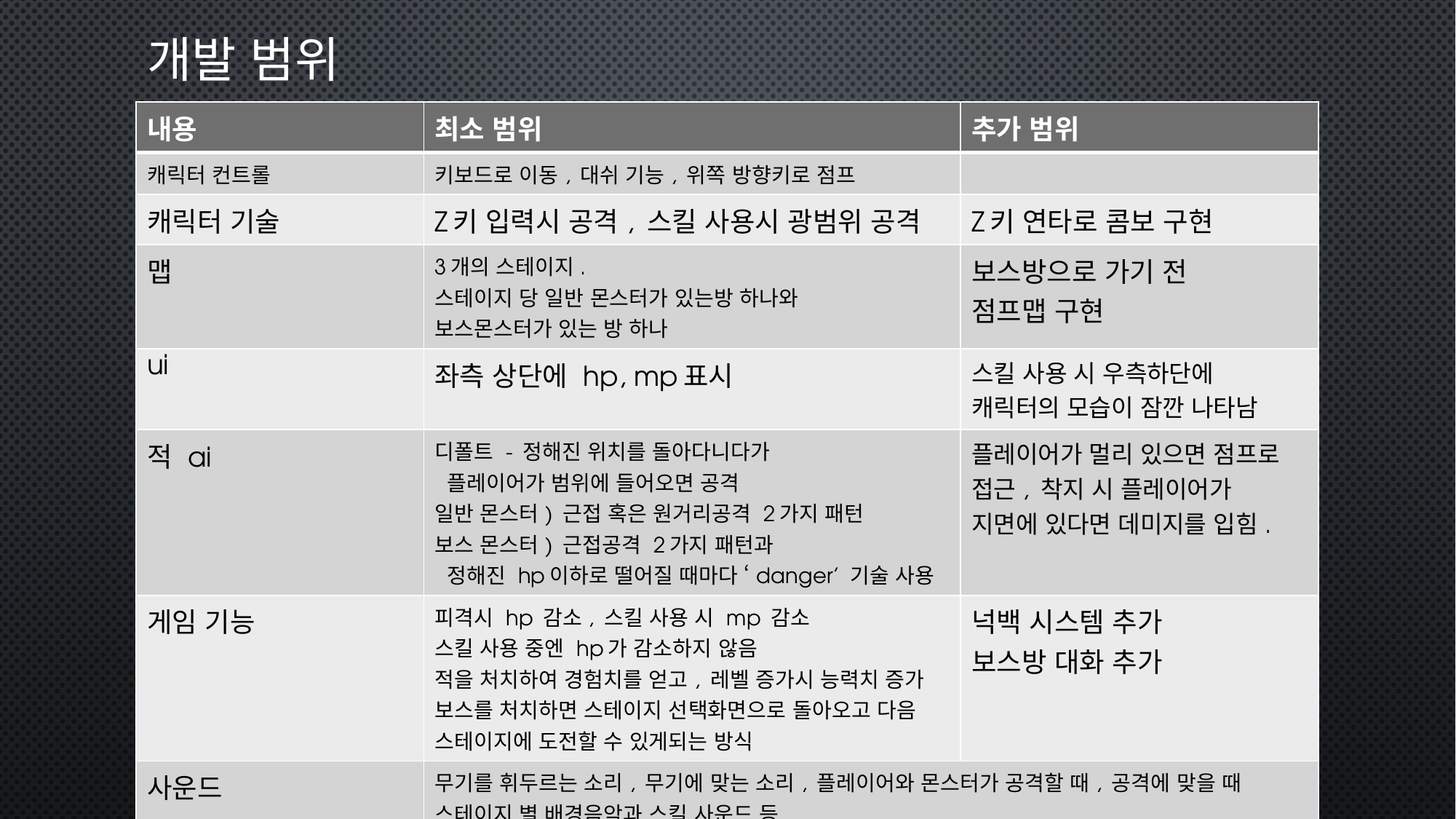

# 개발 범위
| 내용 | 최소 범위 | 추가 범위 |
| --- | --- | --- |
| 캐릭터 컨트롤 | 키보드로 이동, 대쉬 기능, 위쪽 방향키로 점프 |  |
| 캐릭터 기술 | Z키 입력시 공격, 스킬 사용시 광범위 공격 | Z키 연타로 콤보 구현 |
| 맵 | 3개의 스테이지. 스테이지 당 일반 몬스터가 있는방 하나와 보스몬스터가 있는 방 하나 | 보스방으로 가기 전 점프맵 구현 |
| ui | 좌측 상단에 hp, mp표시 | 스킬 사용 시 우측하단에 캐릭터의 모습이 잠깐 나타남 |
| 적 ai | 디폴트 - 정해진 위치를 돌아다니다가 플레이어가 범위에 들어오면 공격 일반 몬스터) 근접 혹은 원거리공격 2가지 패턴 보스 몬스터) 근접공격 2가지 패턴과 정해진 hp이하로 떨어질 때마다 ‘danger’ 기술 사용 | 플레이어가 멀리 있으면 점프로 접근, 착지 시 플레이어가 지면에 있다면 데미지를 입힘. |
| 게임 기능 | 피격시 hp 감소, 스킬 사용 시 mp 감소 스킬 사용 중엔 hp가 감소하지 않음 적을 처치하여 경험치를 얻고, 레벨 증가시 능력치 증가 보스를 처치하면 스테이지 선택화면으로 돌아오고 다음 스테이지에 도전할 수 있게되는 방식 | 넉백 시스템 추가 보스방 대화 추가 |
| 사운드 | 무기를 휘두르는 소리, 무기에 맞는 소리, 플레이어와 몬스터가 공격할 때, 공격에 맞을 때 스테이지 별 배경음악과 스킬 사운드 등 |  |
| 애니메이션 | 걷기, 대쉬, 공격, 스킬, 점프 등 |  |
| 난이도 | 스테이지 별로 체력, 공격력 조정 |  |